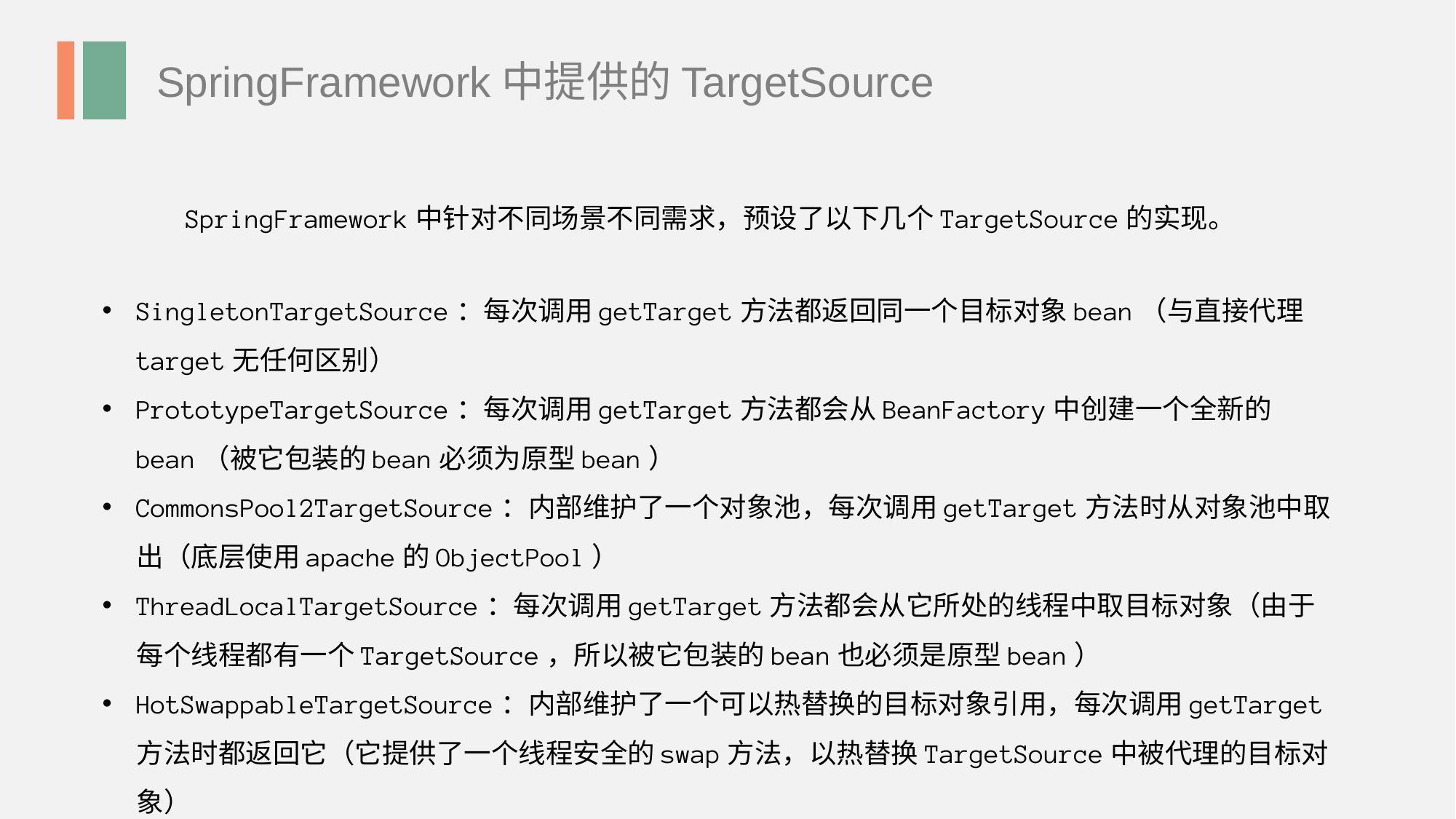

SpringFramework中提供的TargetSource
SpringFramework中针对不同场景不同需求，预设了以下几个TargetSource的实现。
SingletonTargetSource：每次调用getTarget方法都返回同一个目标对象bean（与直接代理target无任何区别）
PrototypeTargetSource：每次调用getTarget方法都会从BeanFactory中创建一个全新的bean（被它包装的bean必须为原型bean）
CommonsPool2TargetSource：内部维护了一个对象池，每次调用getTarget方法时从对象池中取出（底层使用apache的ObjectPool）
ThreadLocalTargetSource：每次调用getTarget方法都会从它所处的线程中取目标对象（由于每个线程都有一个TargetSource，所以被它包装的bean也必须是原型bean）
HotSwappableTargetSource：内部维护了一个可以热替换的目标对象引用，每次调用getTarget方法时都返回它（它提供了一个线程安全的swap方法，以热替换TargetSource中被代理的目标对象）